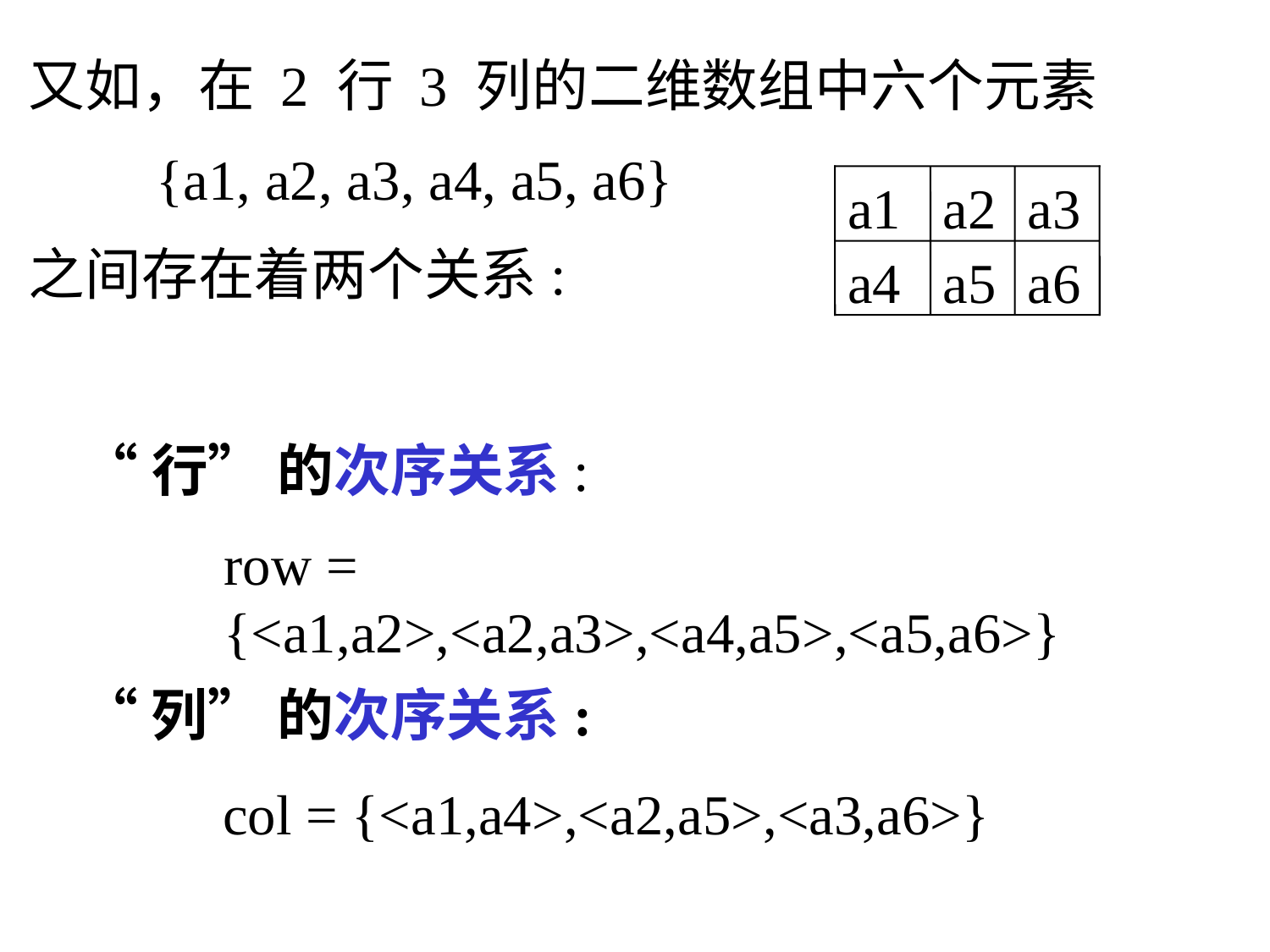

又如，在 2 行 3 列的二维数组中六个元素
         {a1, a2, a3, a4, a5, a6}
之间存在着两个关系:
a1

a2

a3

a4

a5
a6

“行” 的次序关系:
row = {<a1,a2>,<a2,a3>,<a4,a5>,<a5,a6>}
“列” 的次序关系:
col = {<a1,a4>,<a2,a5>,<a3,a6>}